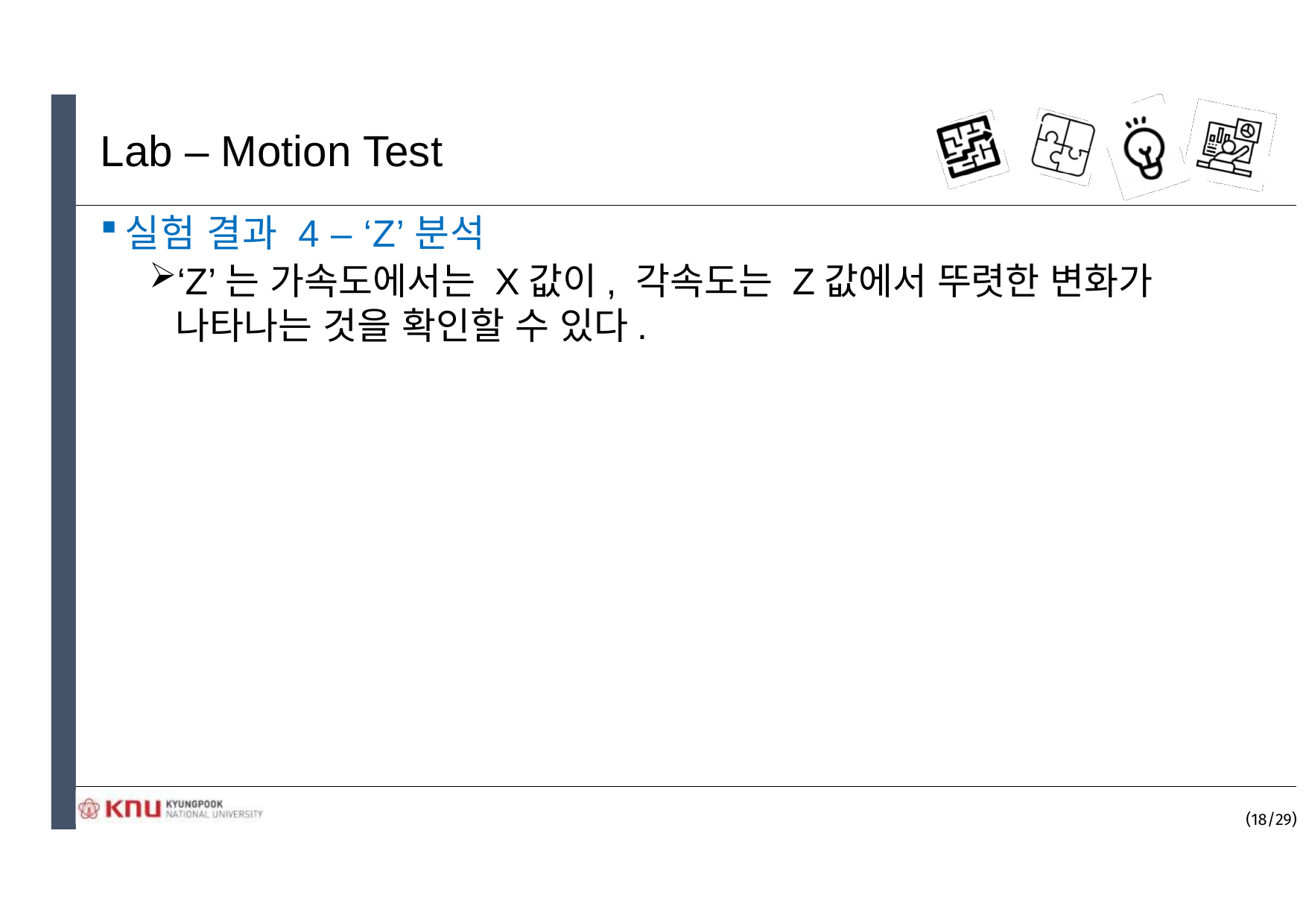

# Lab – Motion Test
실험 결과 4 – ‘Z’분석
‘Z’는 가속도에서는 X값이, 각속도는 Z값에서 뚜렷한 변화가 나타나는 것을 확인할 수 있다.

(18/29)